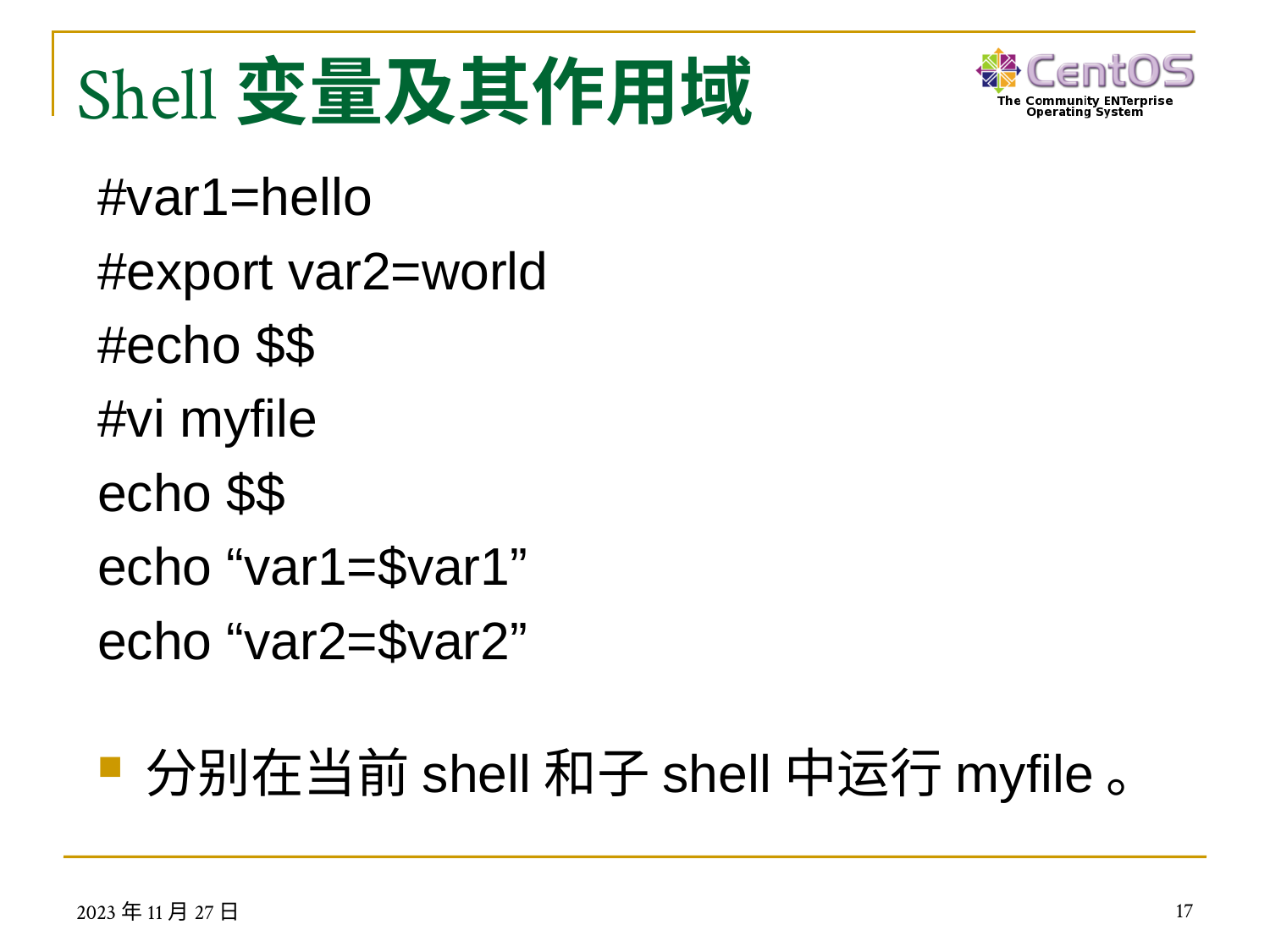

# Shell变量及其作用域
#var1=hello
#export var2=world
#echo $$
#vi myfile
echo $$
echo “var1=$var1”
echo “var2=$var2”

分别在当前shell和子shell中运行myfile。

17
2023年11月27日